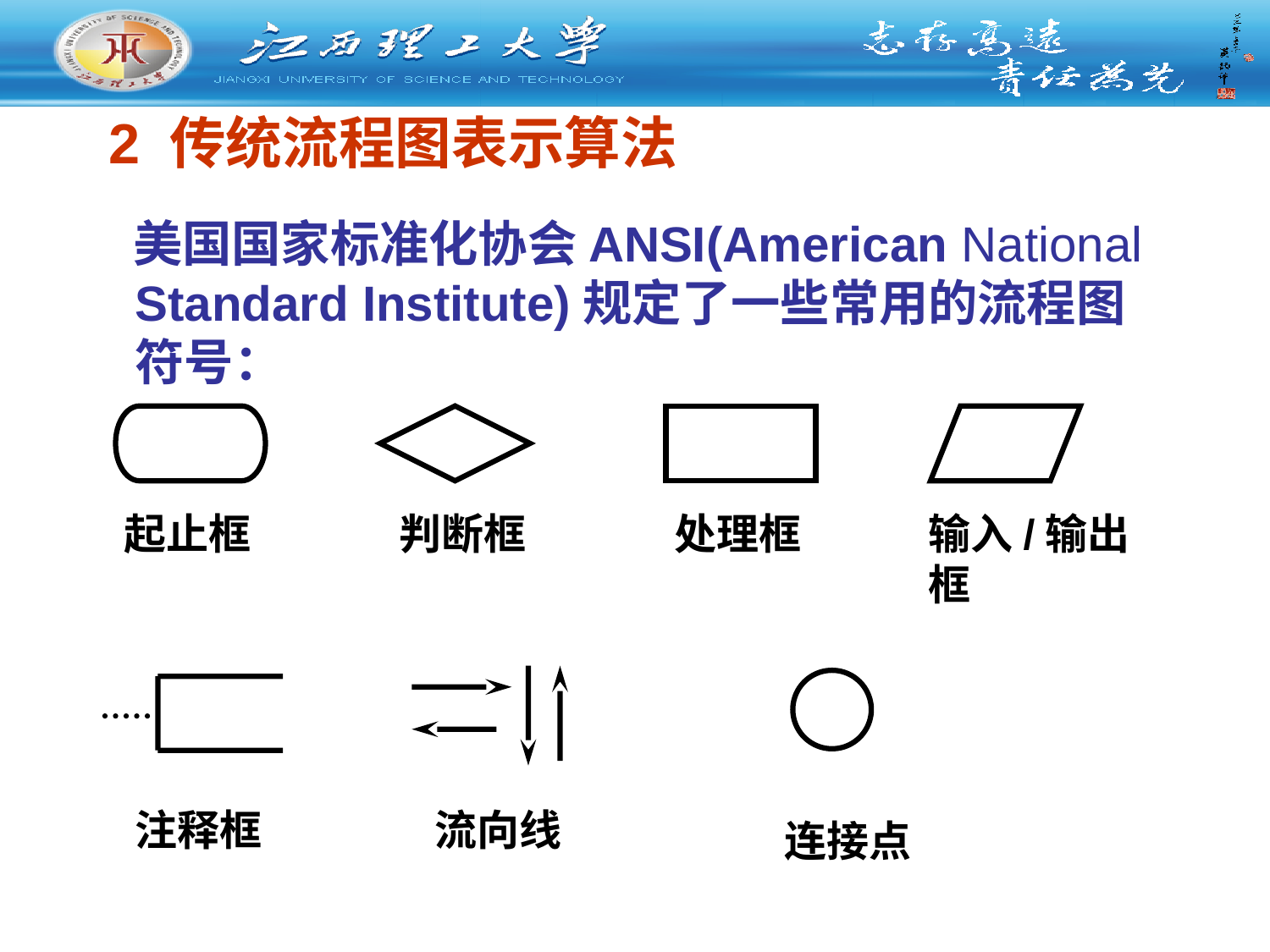

2 传统流程图表示算法
   美国国家标准化协会ANSI(American National Standard Institute)规定了一些常用的流程图符号：

起止框
判断框
处理框
输入/输出框

注释框
流向线
连接点